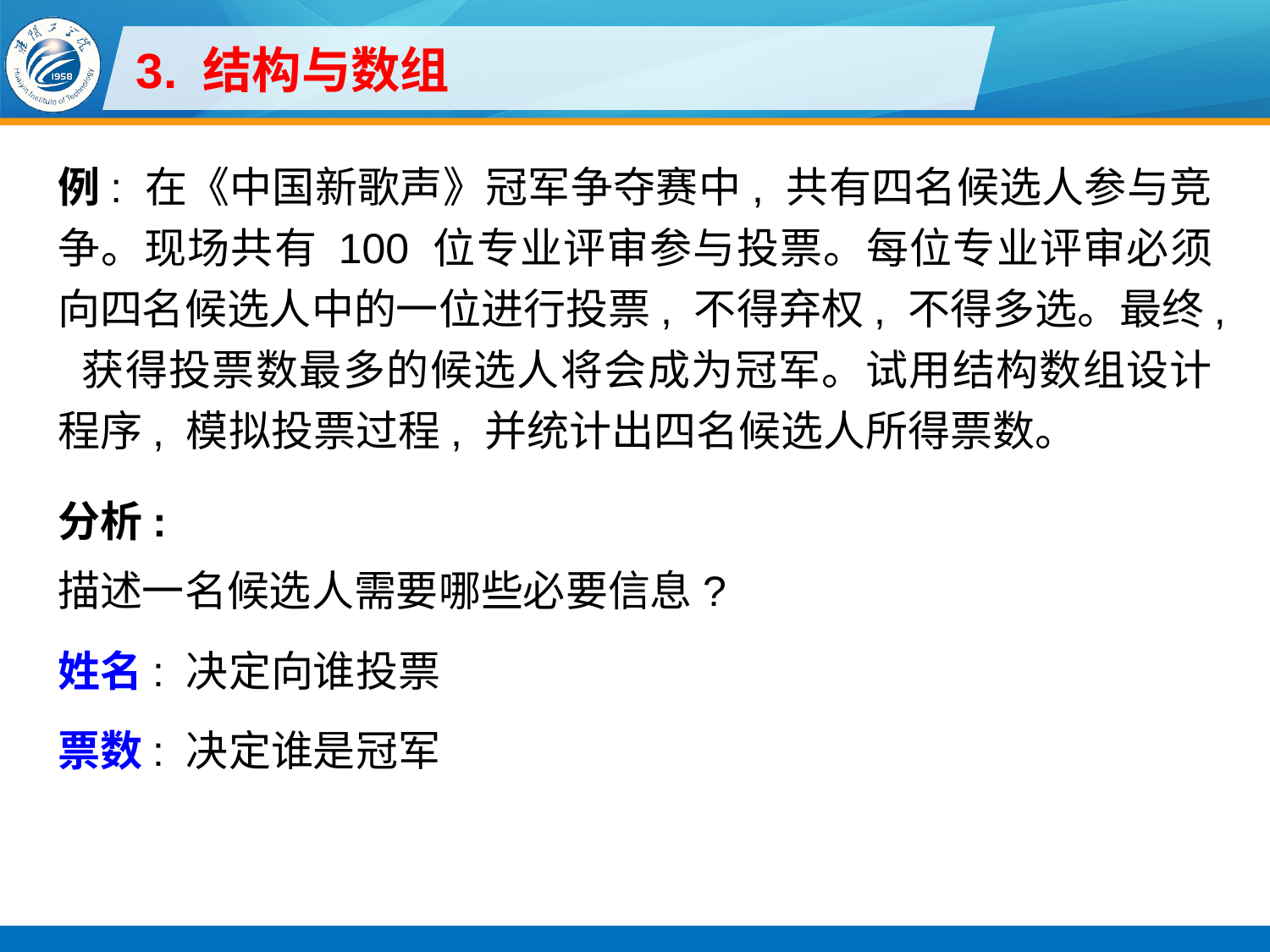

# 3. 结构与数组
例: 在《中国新歌声》冠军争夺赛中, 共有四名候选人参与竞争。现场共有 100 位专业评审参与投票。每位专业评审必须向四名候选人中的一位进行投票, 不得弃权, 不得多选。最终, 获得投票数最多的候选人将会成为冠军。试用结构数组设计程序, 模拟投票过程, 并统计出四名候选人所得票数。
分析:
描述一名候选人需要哪些必要信息?
姓名: 决定向谁投票
票数: 决定谁是冠军